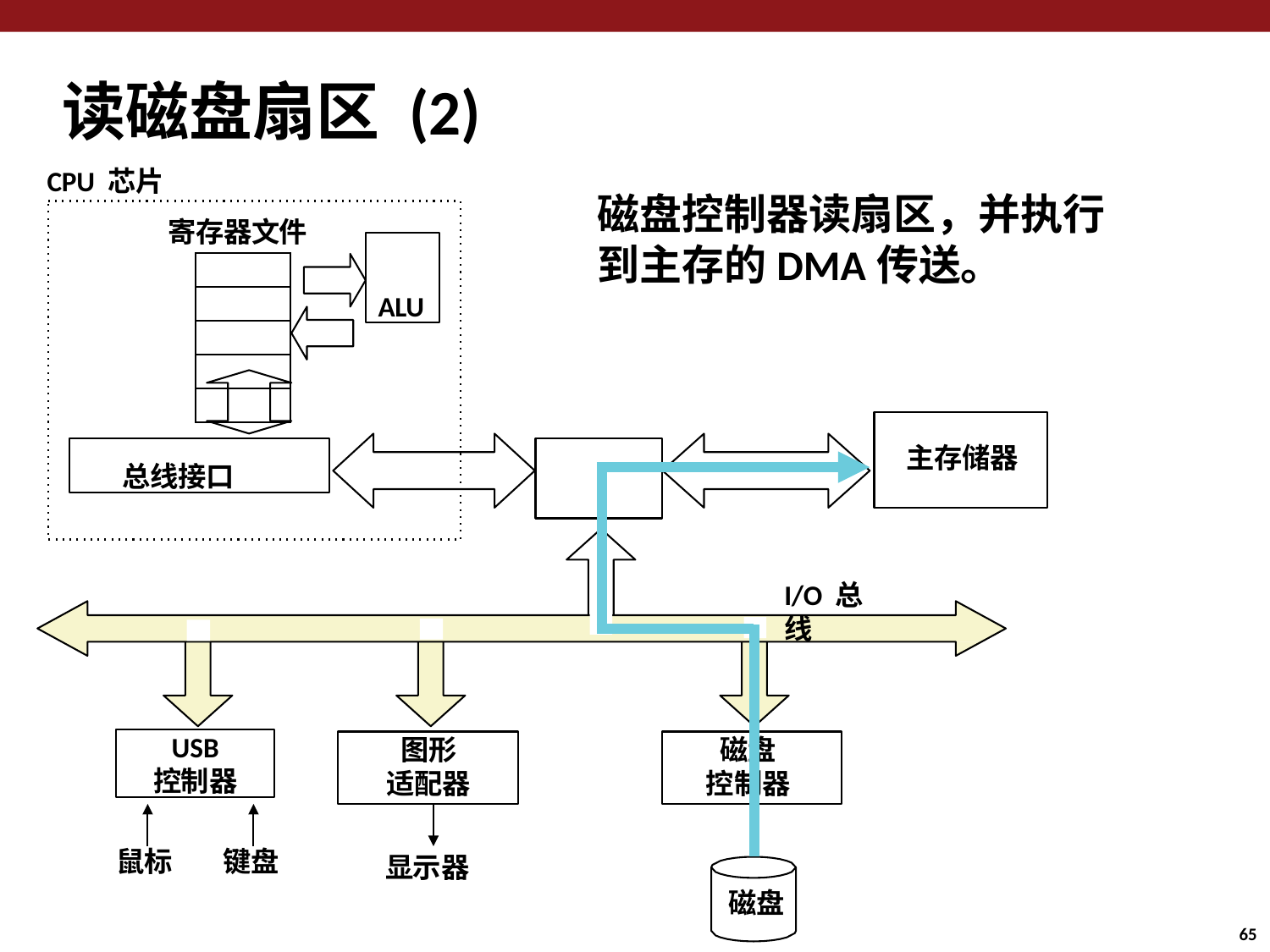

# 读磁盘扇区 (2)
CPU 芯片
磁盘控制器读扇区，并执行到主存的DMA传送。

寄存器文件

ALU
|  |
| --- |
|  |
|  |
|  |
|  |

主存储器

总线接口

I/O 总线

USB
控制器

磁盘
控制器
图形
适配器

鼠标       键盘
显示器

磁盘
65